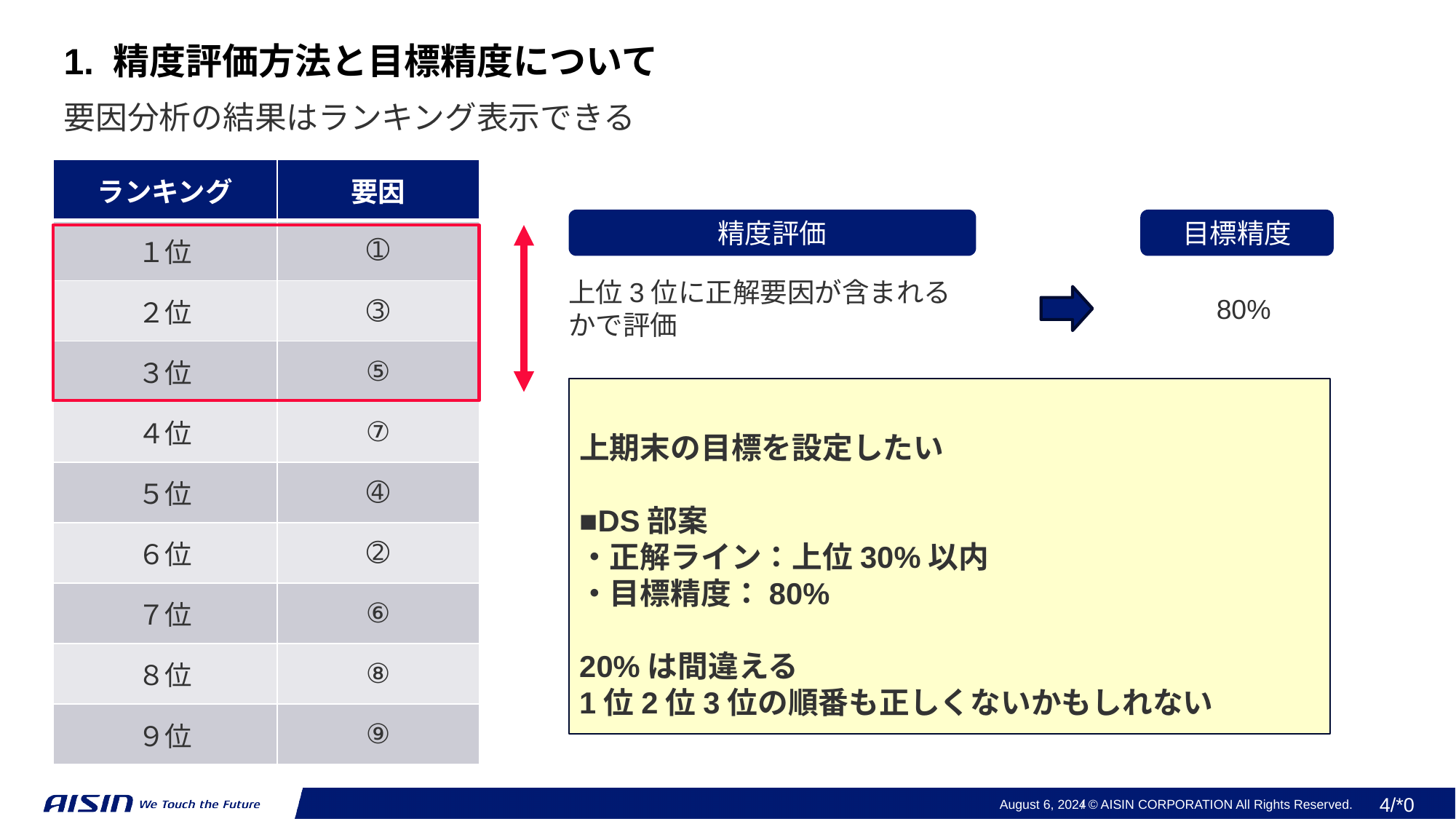

1. 精度評価方法と目標精度について

要因分析の結果はランキング表示できる
| ランキング | 要因 |
| --- | --- |
| １位 | ➀ |
| ２位 | ➂ |
| ３位 | ⑤ |
| ４位 | ⑦ |
| ５位 | ➃ |
| ６位 | ➁ |
| ７位 | ⑥ |
| ８位 | ⑧ |
| ９位 | ⑨ |
目標精度
精度評価

上位3位に正解要因が含まれるかで評価

80%

上期末の目標を設定したい

■DS部案
・正解ライン：上位30%以内
・目標精度：80%

20%は間違える
1位2位3位の順番も正しくないかもしれない
August 6, 2024